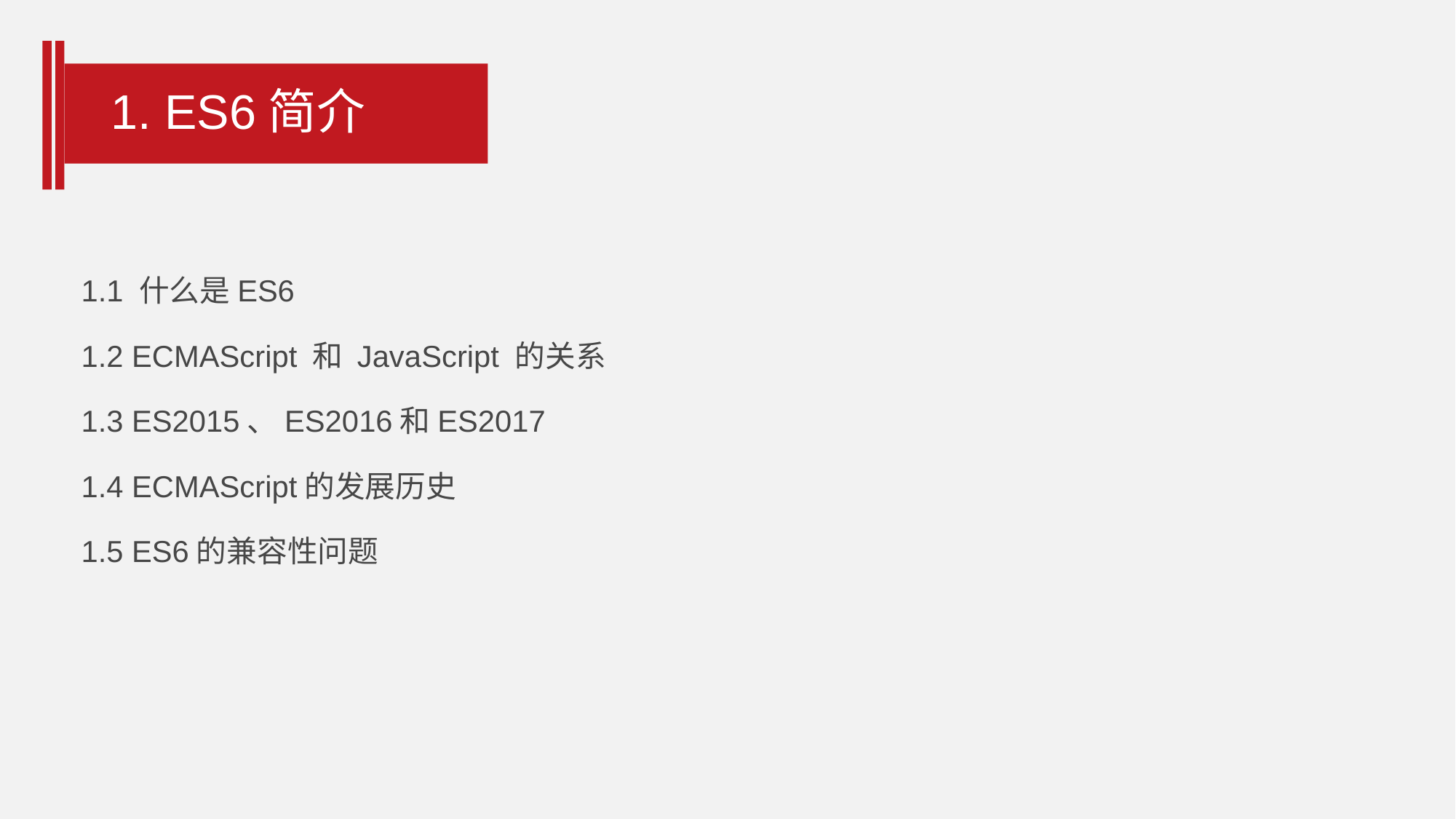

# 1. ES6简介
1.1 什么是ES6
1.2 ECMAScript 和 JavaScript 的关系
1.3 ES2015、ES2016和ES2017
1.4 ECMAScript的发展历史
1.5 ES6的兼容性问题